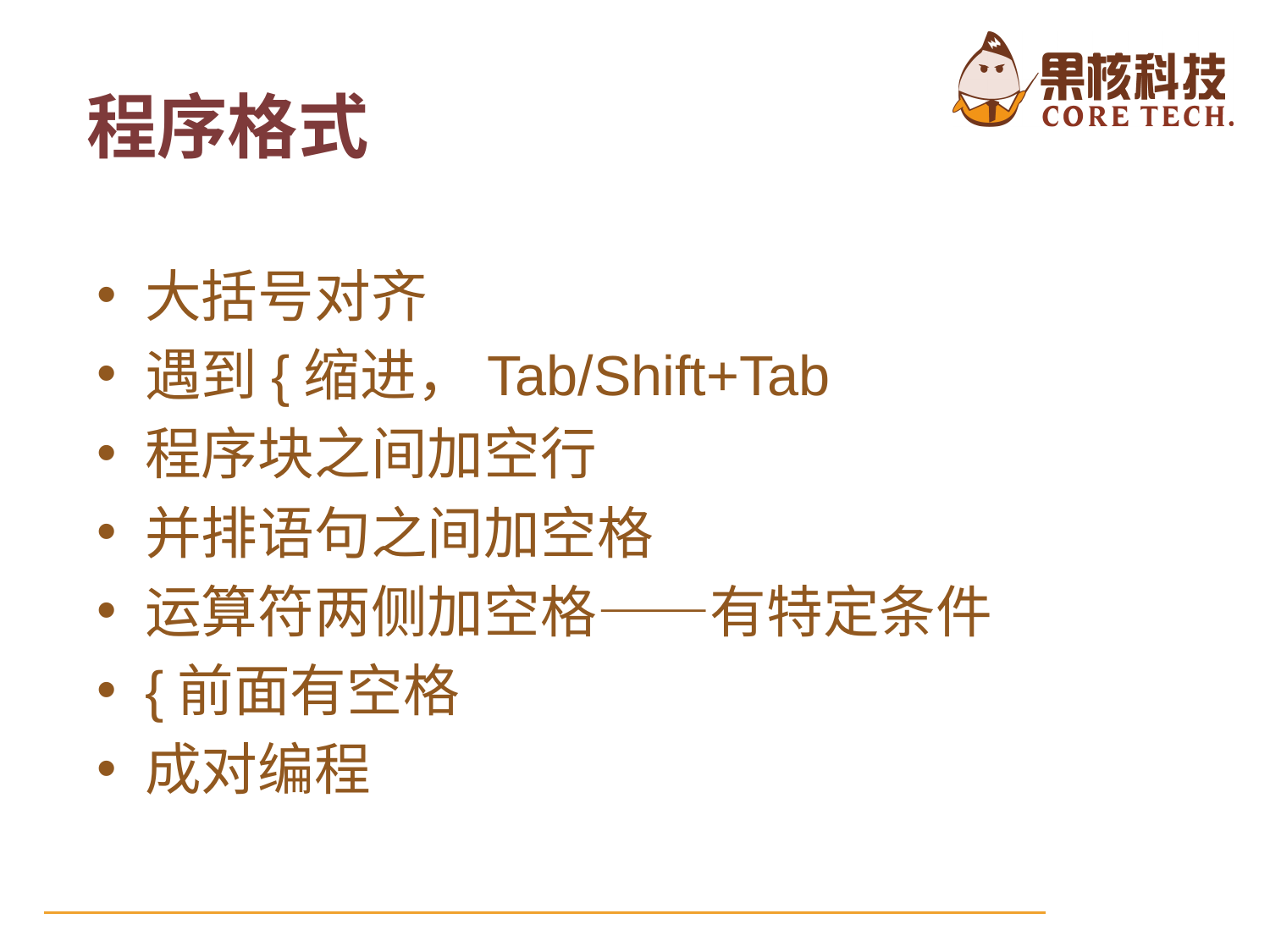

# 程序格式
大括号对齐
遇到{缩进，Tab/Shift+Tab
程序块之间加空行
并排语句之间加空格
运算符两侧加空格——有特定条件
{前面有空格
成对编程